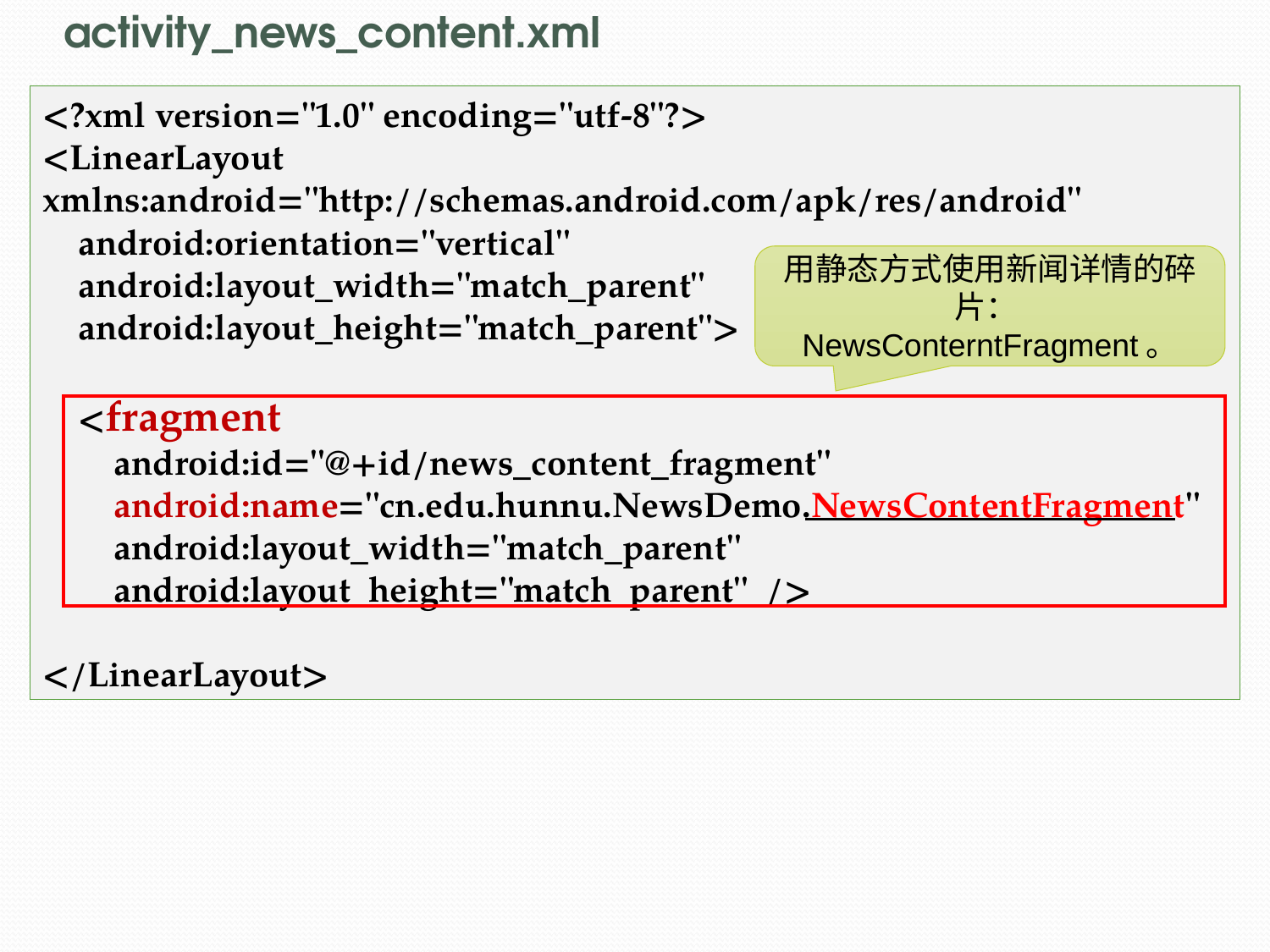

# activity_news_content.xml
<?xml version="1.0" encoding="utf-8"?>
<LinearLayout xmlns:android="http://schemas.android.com/apk/res/android"
    android:orientation="vertical"
    android:layout_width="match_parent"
    android:layout_height="match_parent">

    <fragment
        android:id="@+id/news_content_fragment"
        android:name="cn.edu.hunnu.NewsDemo.NewsContentFragment"
        android:layout_width="match_parent"
        android:layout_height="match_parent"  />

</LinearLayout>
用静态方式使用新闻详情的碎片：NewsConterntFragment。